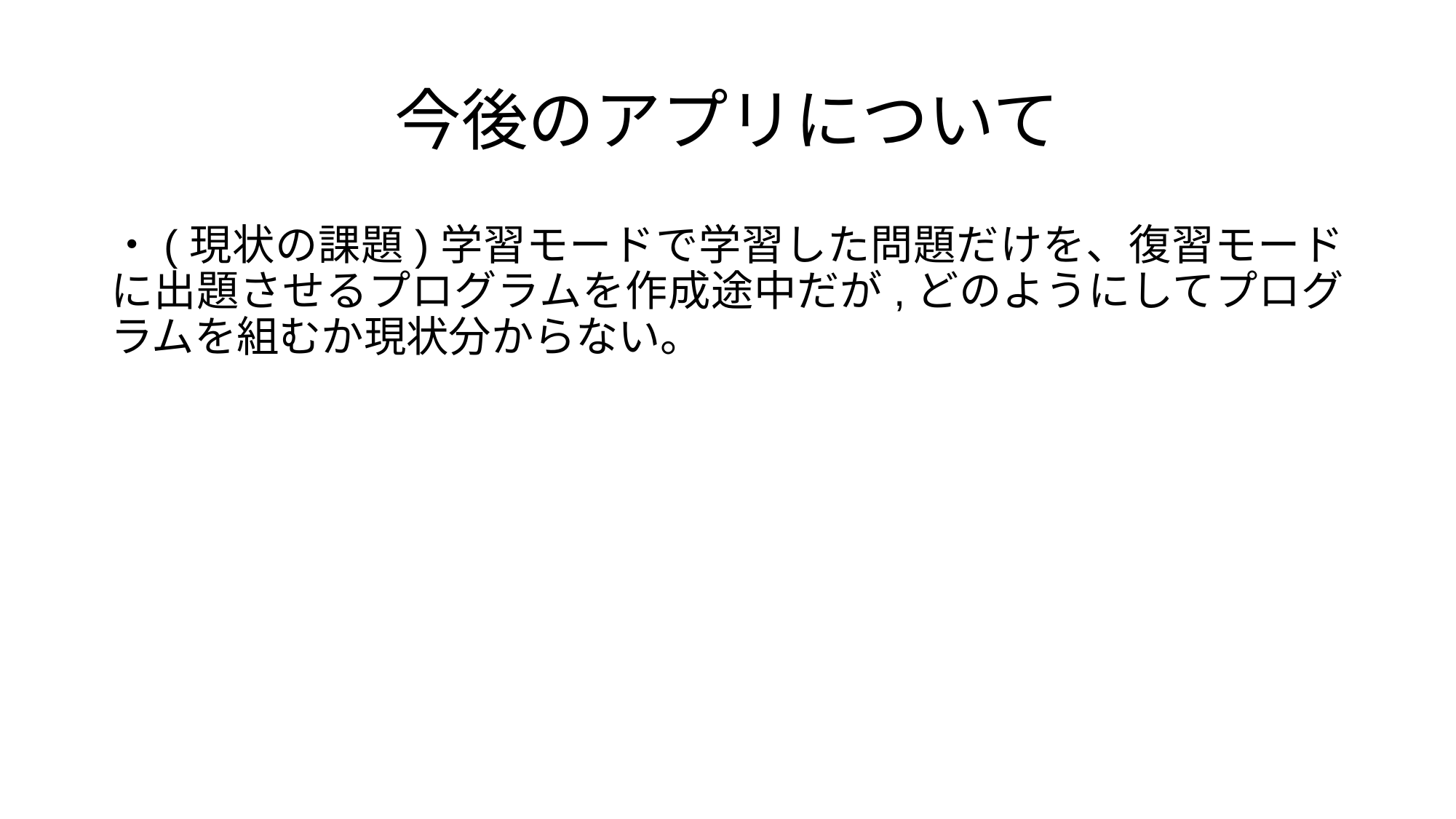

# 今後のアプリについて
・(現状の課題)学習モードで学習した問題だけを、復習モードに出題させるプログラムを作成途中だが,どのようにしてプログラムを組むか現状分からない。